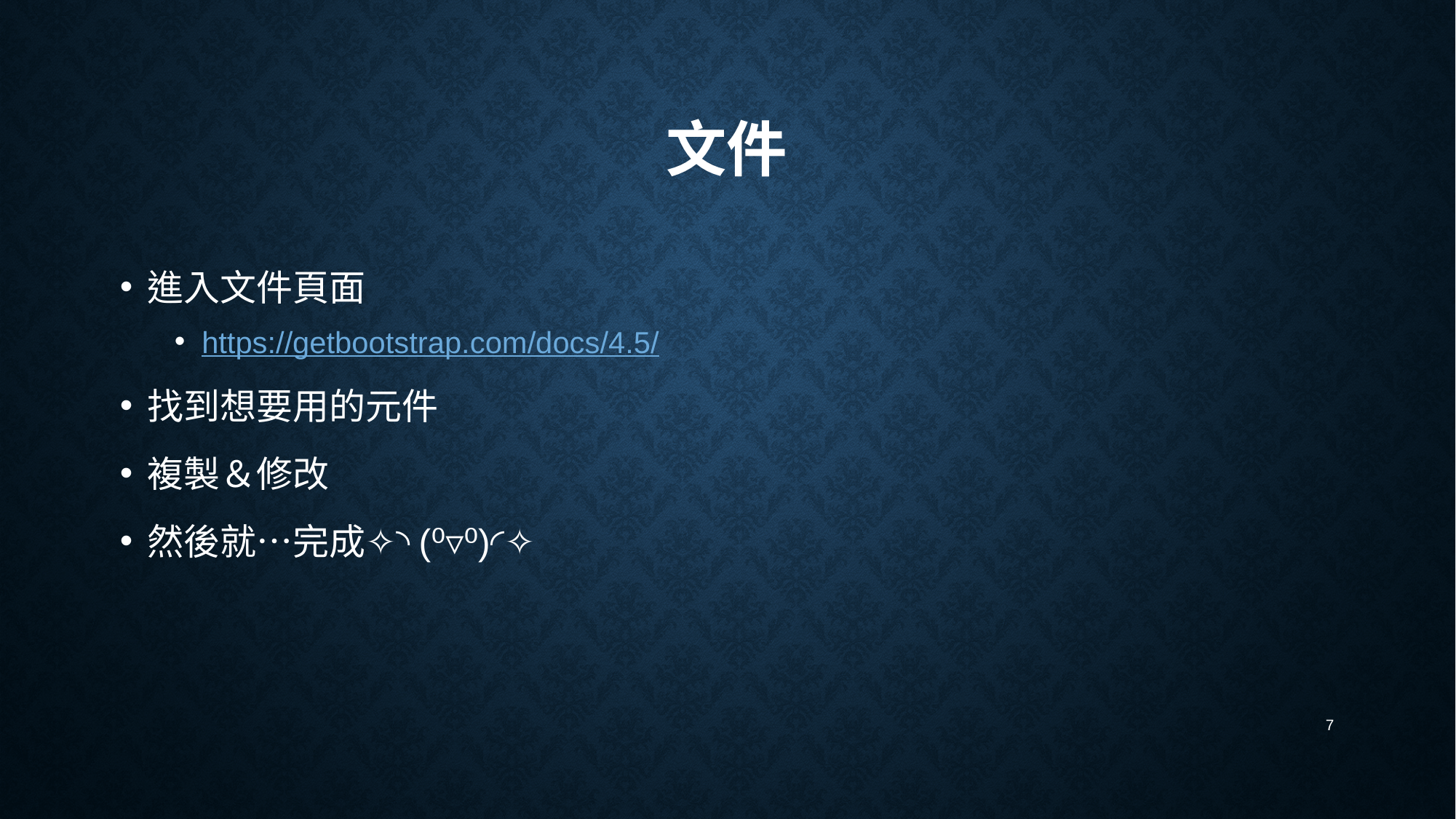

# 文件
進入文件頁面
https://getbootstrap.com/docs/4.5/
找到想要用的元件
複製＆修改
然後就…完成✧◝(⁰▿⁰)◜✧
7